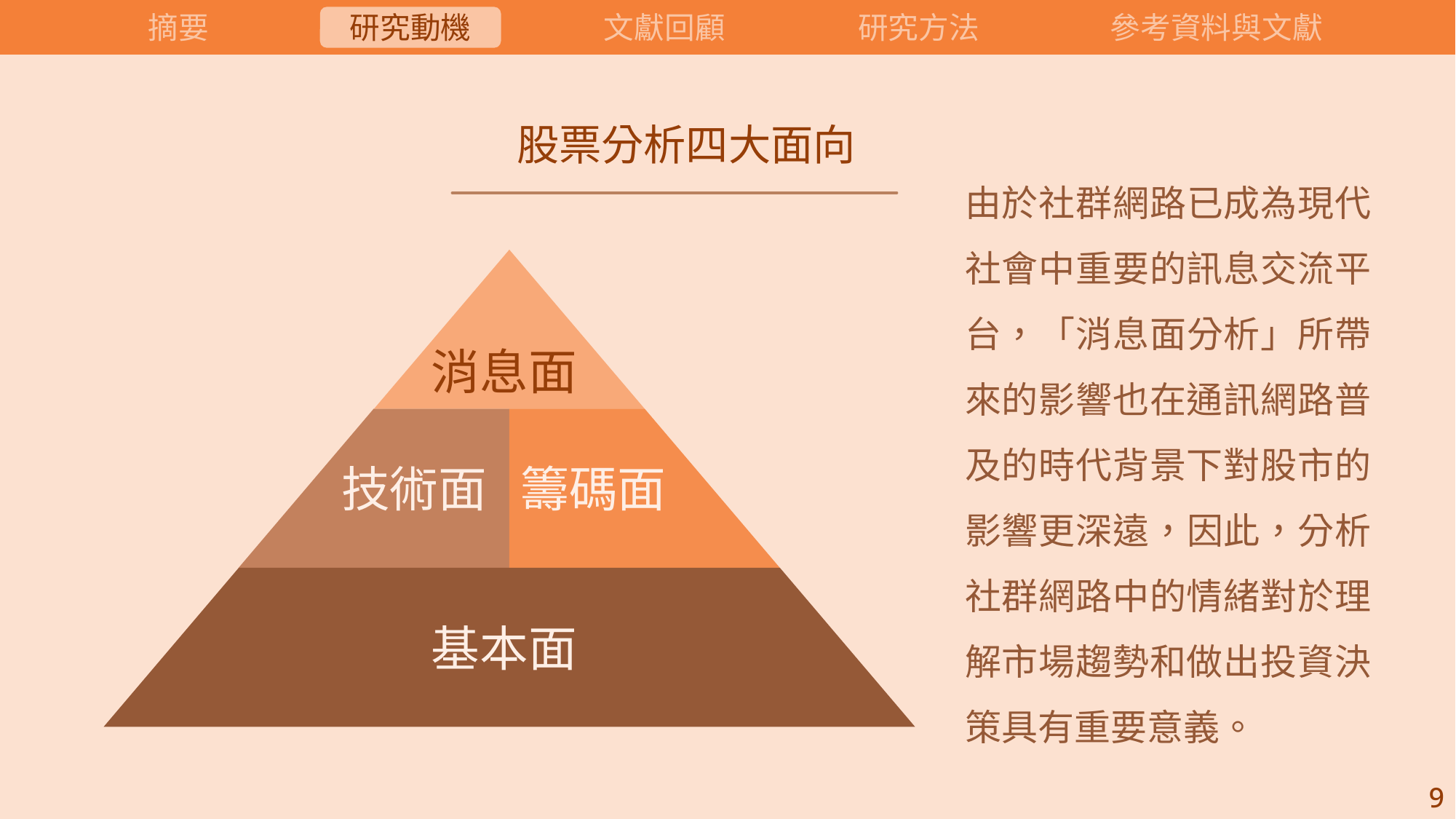

摘要
研究動機
文獻回顧
研究方法
參考資料與文獻

股票分析四大面向
由於社群網路已成為現代社會中重要的訊息交流平台，「消息面分析」所帶來的影響也在通訊網路普及的時代背景下對股市的影響更深遠，因此，分析社群網路中的情緒對於理解市場趨勢和做出投資決策具有重要意義。

消息面
籌碼面
技術面
基本面
9